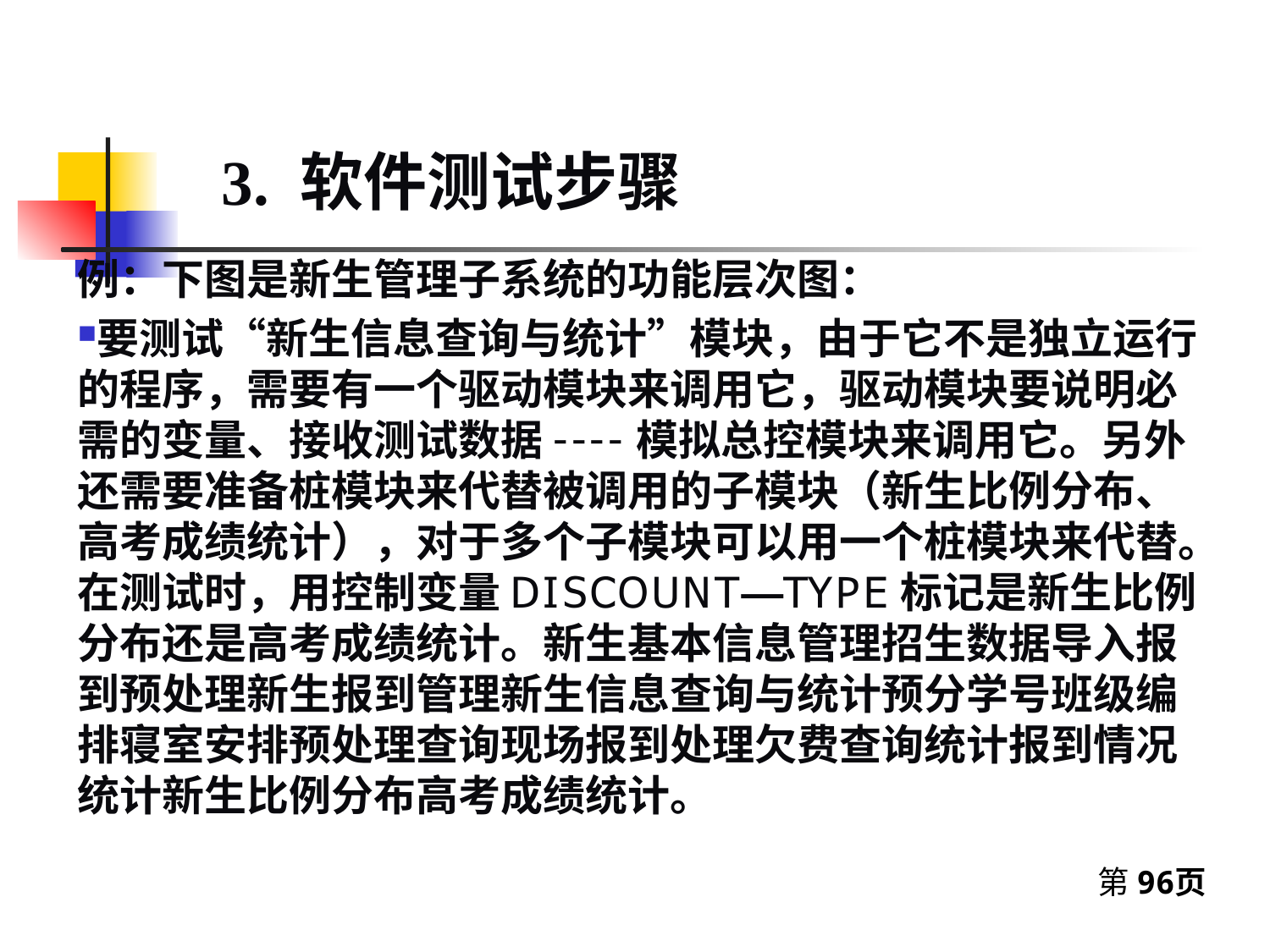

3. 软件测试步骤
例：下图是新生管理子系统的功能层次图：
要测试“新生信息查询与统计”模块，由于它不是独立运行的程序，需要有一个驱动模块来调用它，驱动模块要说明必需的变量、接收测试数据----模拟总控模块来调用它。另外还需要准备桩模块来代替被调用的子模块（新生比例分布、高考成绩统计），对于多个子模块可以用一个桩模块来代替。在测试时，用控制变量DISCOUNT—TYPE标记是新生比例分布还是高考成绩统计。新生基本信息管理招生数据导入报到预处理新生报到管理新生信息查询与统计预分学号班级编排寝室安排预处理查询现场报到处理欠费查询统计报到情况统计新生比例分布高考成绩统计。